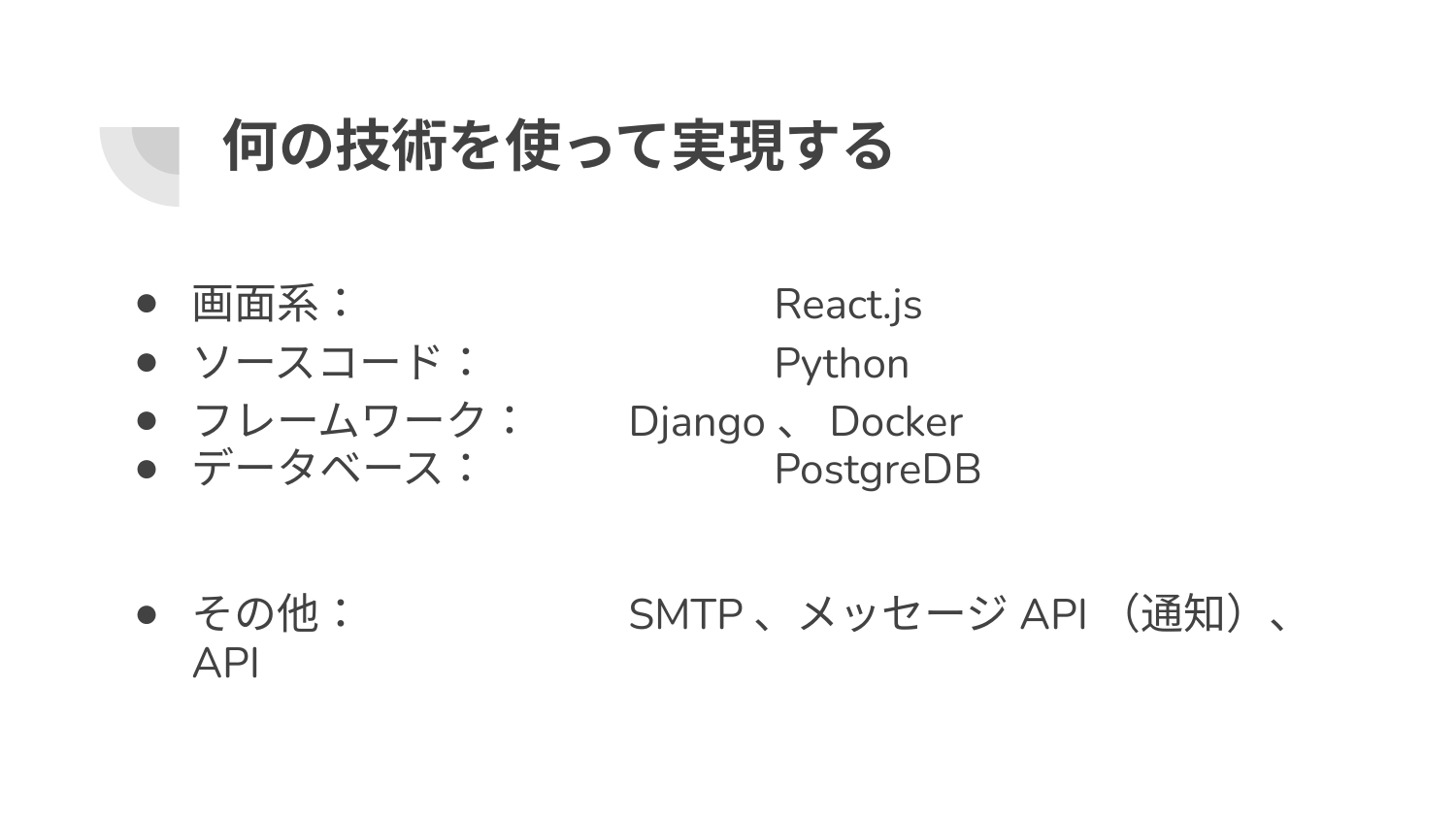

# 何の技術を使って実現する
画面系：			React.js
ソースコード：		Python
フレームワーク：	Django、Docker
データベース：		PostgreDB

その他： 		SMTP、メッセージAPI（通知）、API